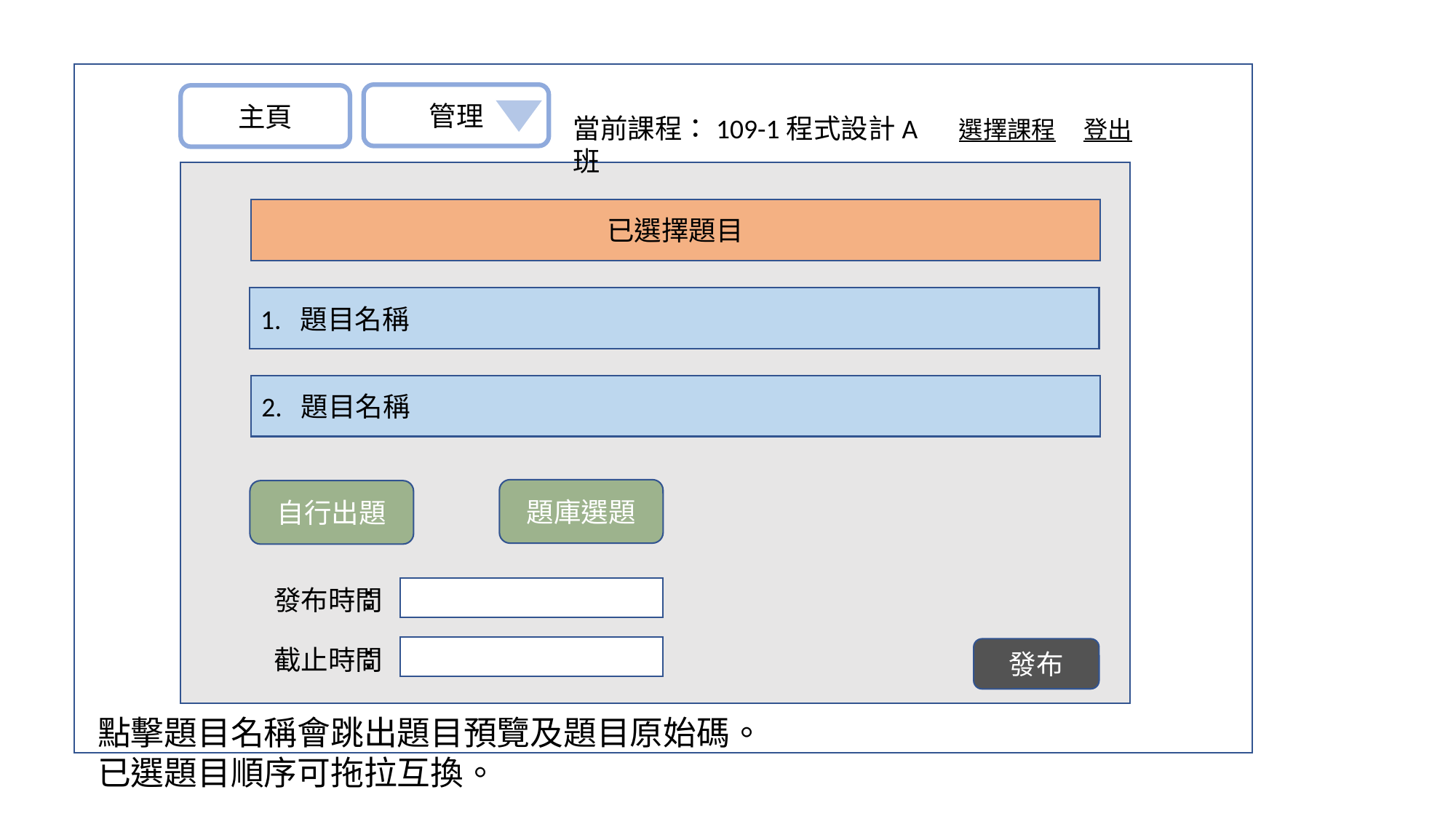

管理

主頁
當前課程：109-1程式設計A班

選擇課程
登出
已選擇題目
1.  題目名稱
2.  題目名稱
題庫選題
自行出題
發布時間：

截止時間：
發布
點擊題目名稱會跳出題目預覽及題目原始碼。
已選題目順序可拖拉互換。